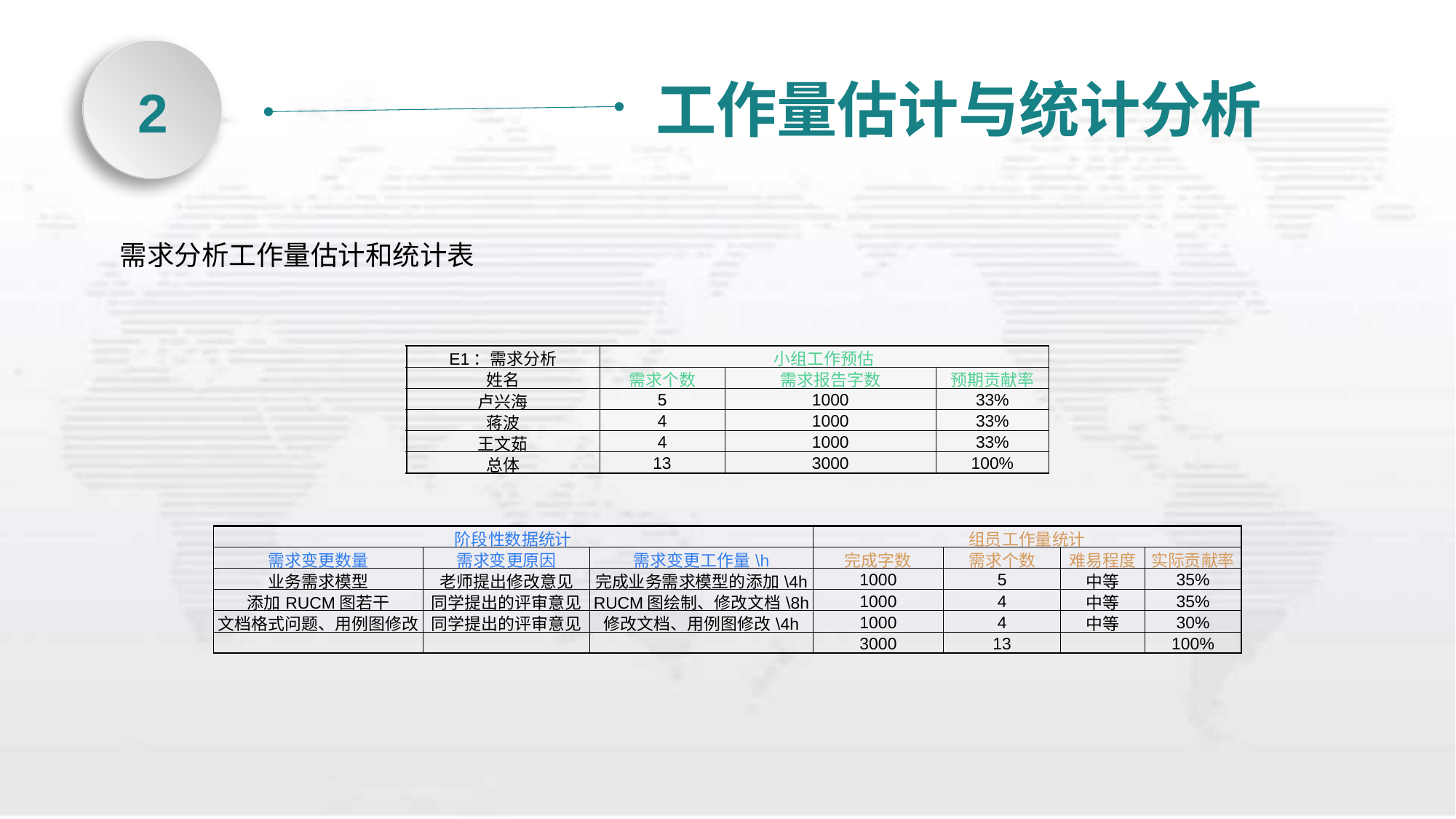

工作量估计与统计分析
2
需求分析工作量估计和统计表
| E1：需求分析 | 小组工作预估 |  |  |
| --- | --- | --- | --- |
| 姓名 | 需求个数 | 需求报告字数 | 预期贡献率 |
| 卢兴海 | 5 | 1000 | 33% |
| 蒋波 | 4 | 1000 | 33% |
| 王文茹 | 4 | 1000 | 33% |
| 总体 | 13 | 3000 | 100% |
| 阶段性数据统计 |  |  | 组员工作量统计 |  |  |  |
| --- | --- | --- | --- | --- | --- | --- |
| 需求变更数量 | 需求变更原因 | 需求变更工作量\h | 完成字数 | 需求个数 | 难易程度 | 实际贡献率 |
| 业务需求模型 | 老师提出修改意见 | 完成业务需求模型的添加\4h | 1000 | 5 | 中等 | 35% |
| 添加RUCM图若干 | 同学提出的评审意见 | RUCM图绘制、修改文档\8h | 1000 | 4 | 中等 | 35% |
| 文档格式问题、用例图修改 | 同学提出的评审意见 | 修改文档、用例图修改\4h | 1000 | 4 | 中等 | 30% |
|  |  |  | 3000 | 13 |  | 100% |